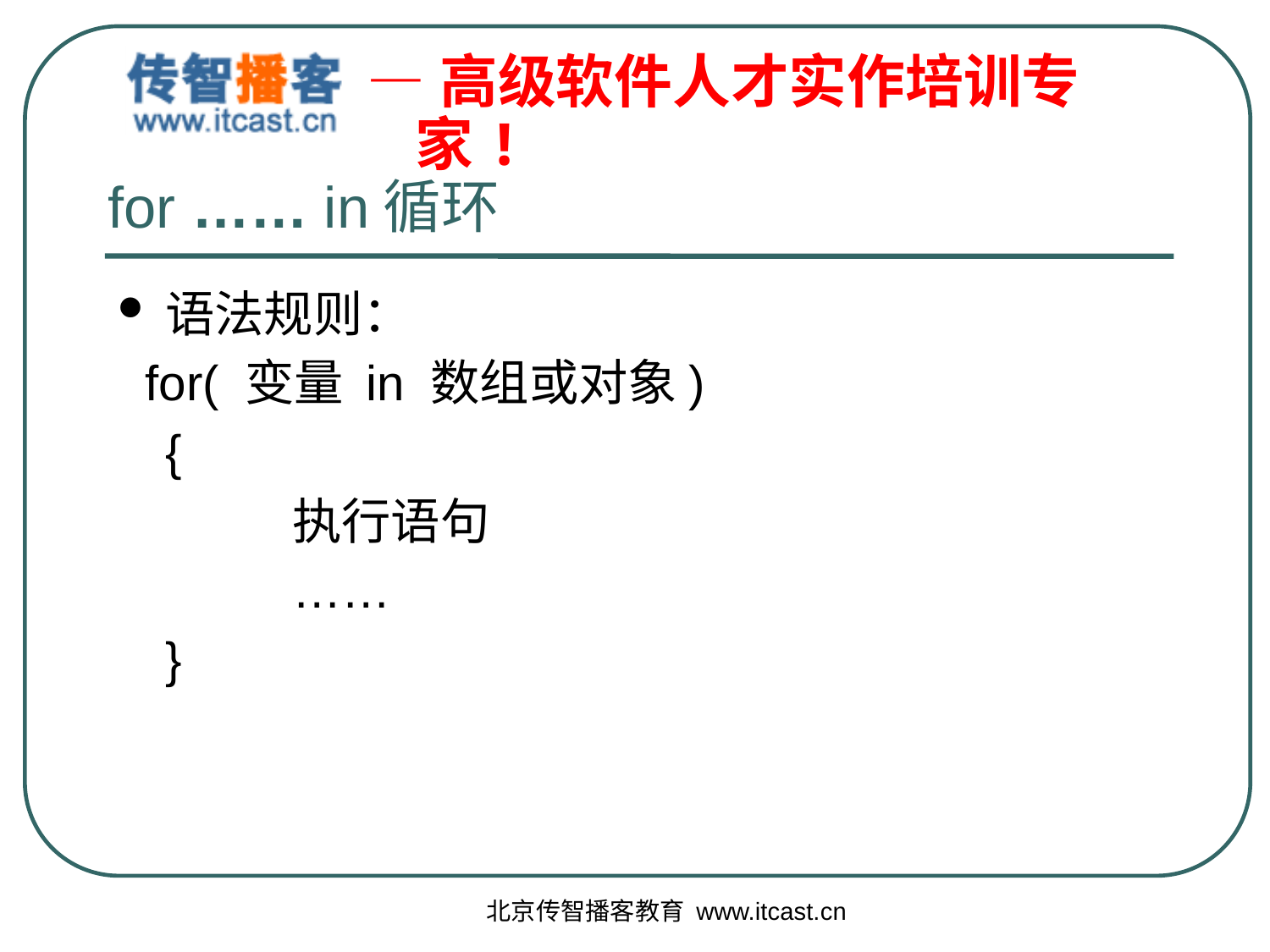

# for …… in循环
语法规则：
  for( 变量 in 数组或对象)
	{
		执行语句
		……
	}
北京传智播客教育 www.itcast.cn